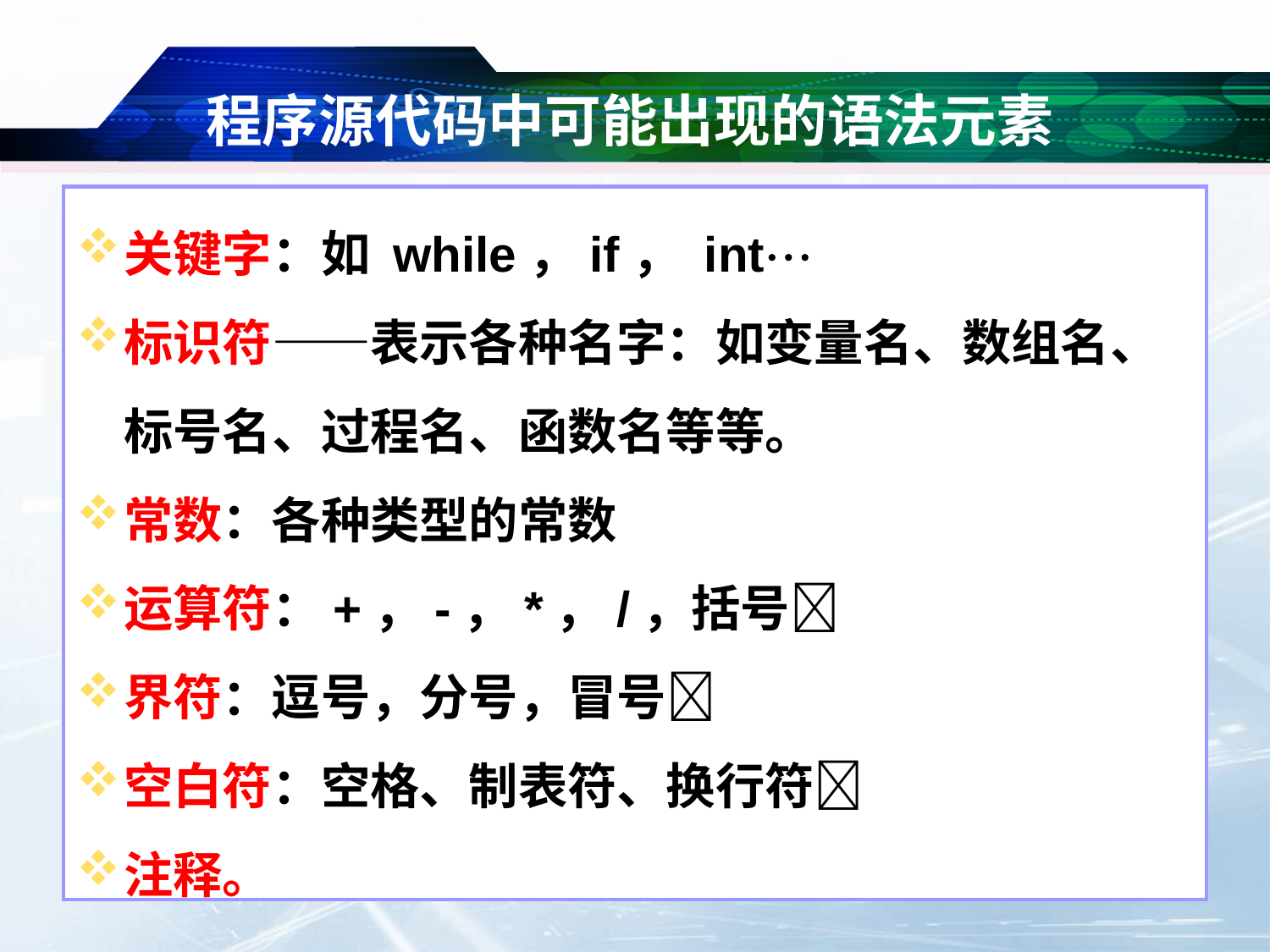

# 程序源代码中可能出现的语法元素
关键字：如 while，if， int…
标识符——表示各种名字：如变量名、数组名、标号名、过程名、函数名等等。
常数：各种类型的常数
运算符：+，-，*，/，括号…
界符：逗号，分号，冒号…
空白符：空格、制表符、换行符…
注释。